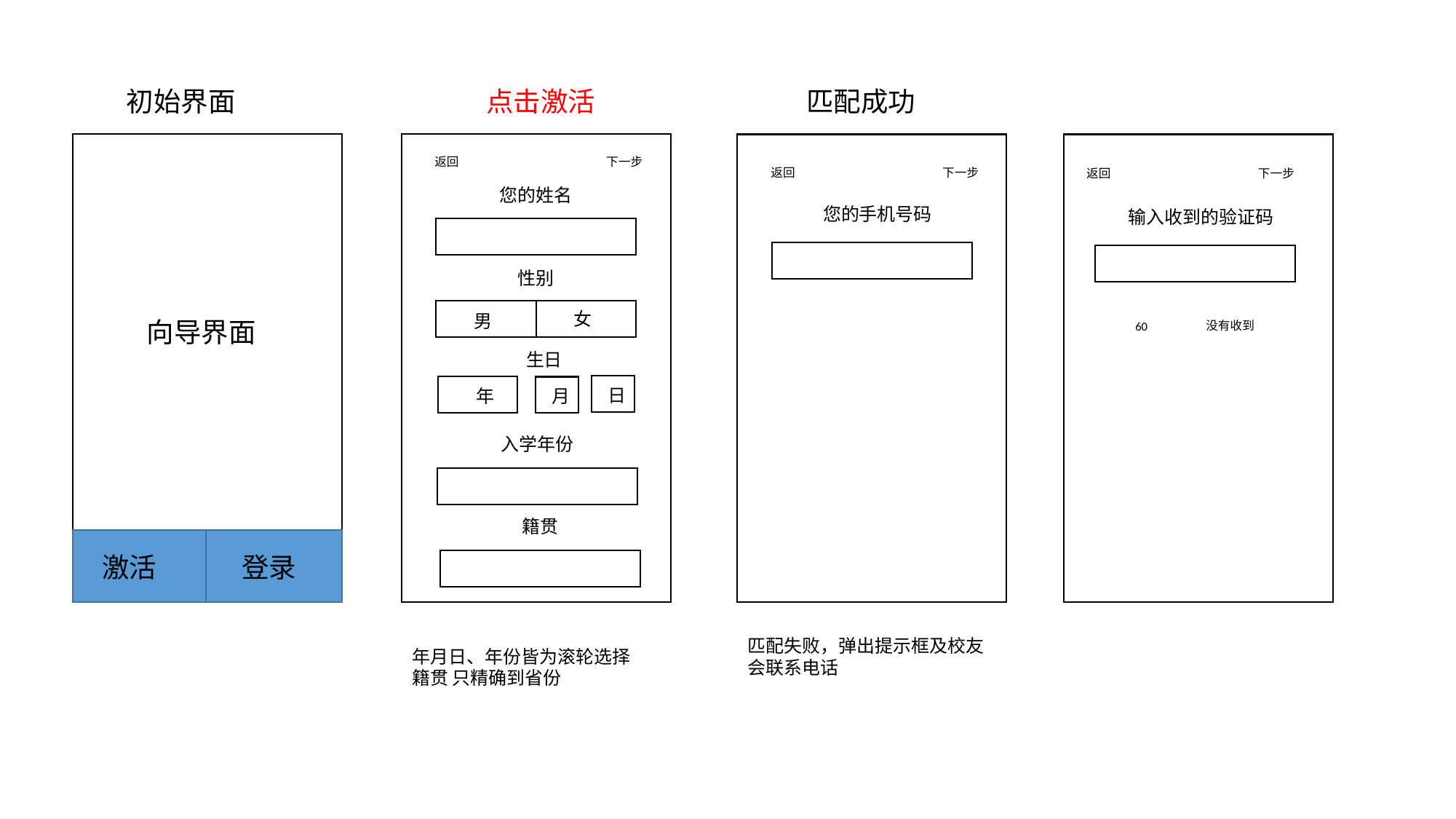

初始界面
点击激活
匹配成功

返回
下一步
返回
下一步
返回
下一步
您的姓名
您的手机号码
输入收到的验证码

性别

女
男
向导界面

没有收到
60
生日

日
年
月
入学年份

籍贯

激活
登录

匹配失败，弹出提示框及校友会联系电话
年月日、年份皆为滚轮选择
籍贯 只精确到省份